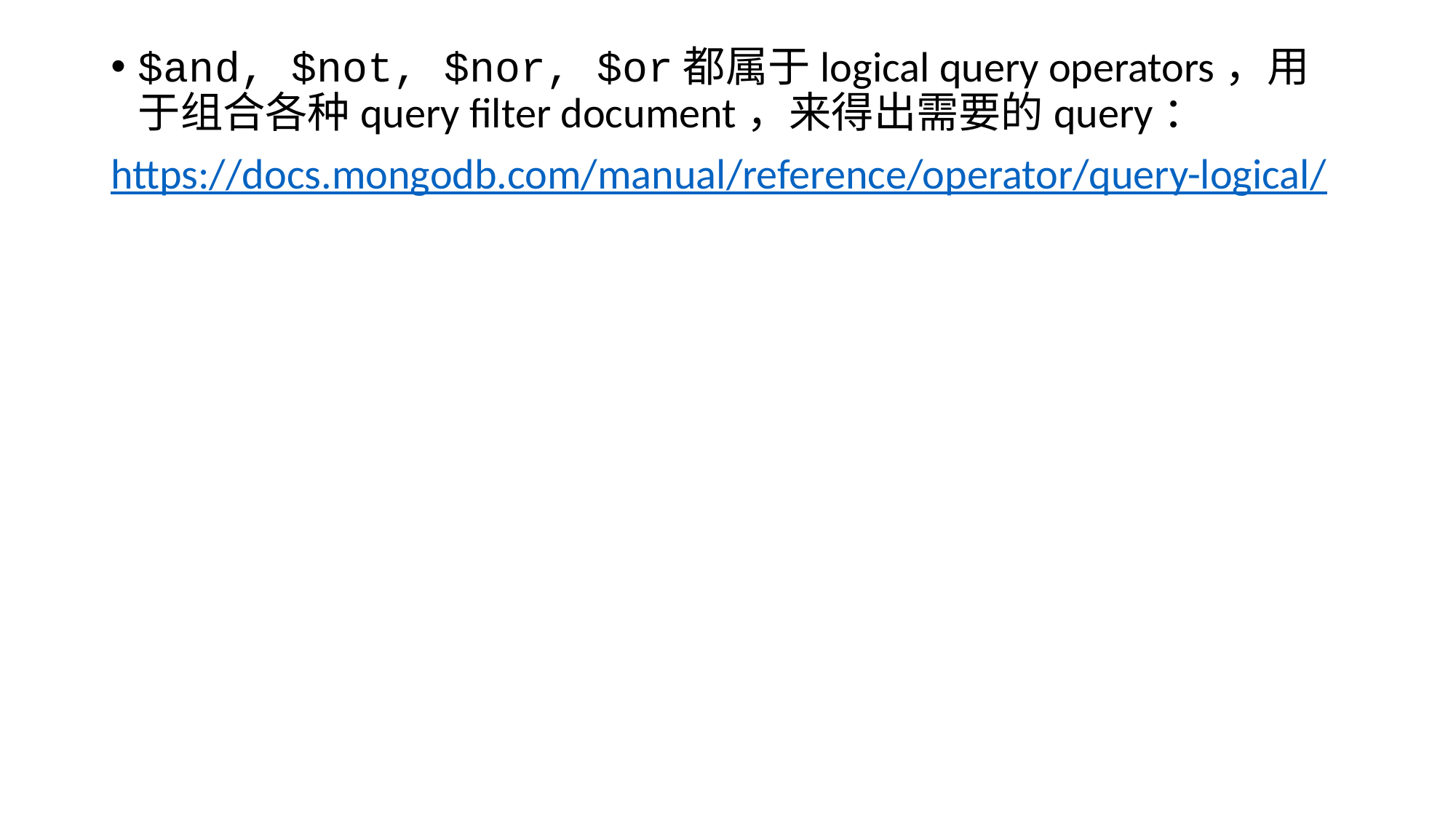

$and, $not, $nor, $or都属于logical query operators，用于组合各种query filter document，来得出需要的query：
https://docs.mongodb.com/manual/reference/operator/query-logical/